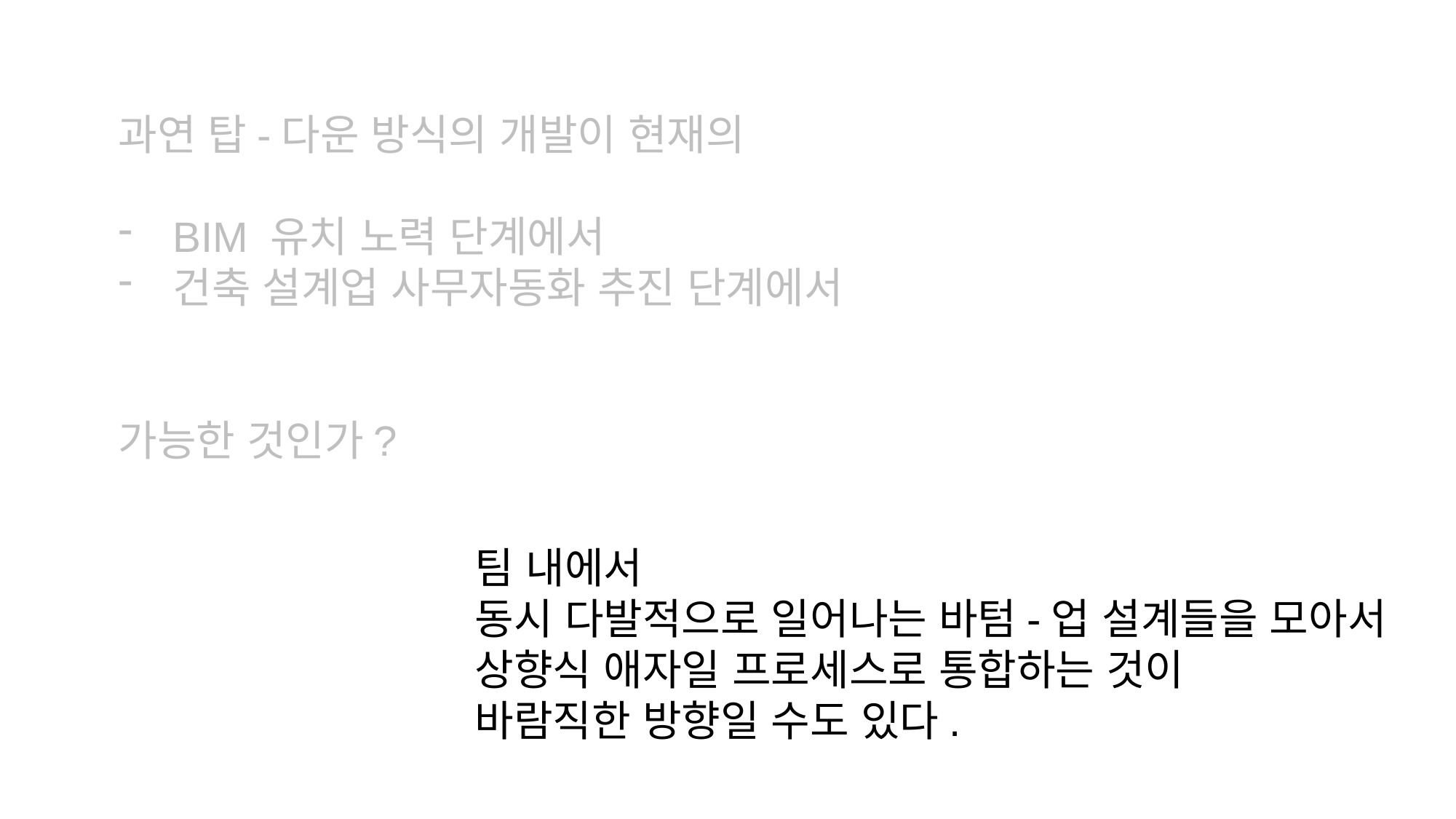

과연 탑-다운 방식의 개발이 현재의

BIM 유치 노력 단계에서
건축 설계업 사무자동화 추진 단계에서

가능한 것인가?
팀 내에서
동시 다발적으로 일어나는 바텀-업 설계들을 모아서
상향식 애자일 프로세스로 통합하는 것이
바람직한 방향일 수도 있다.